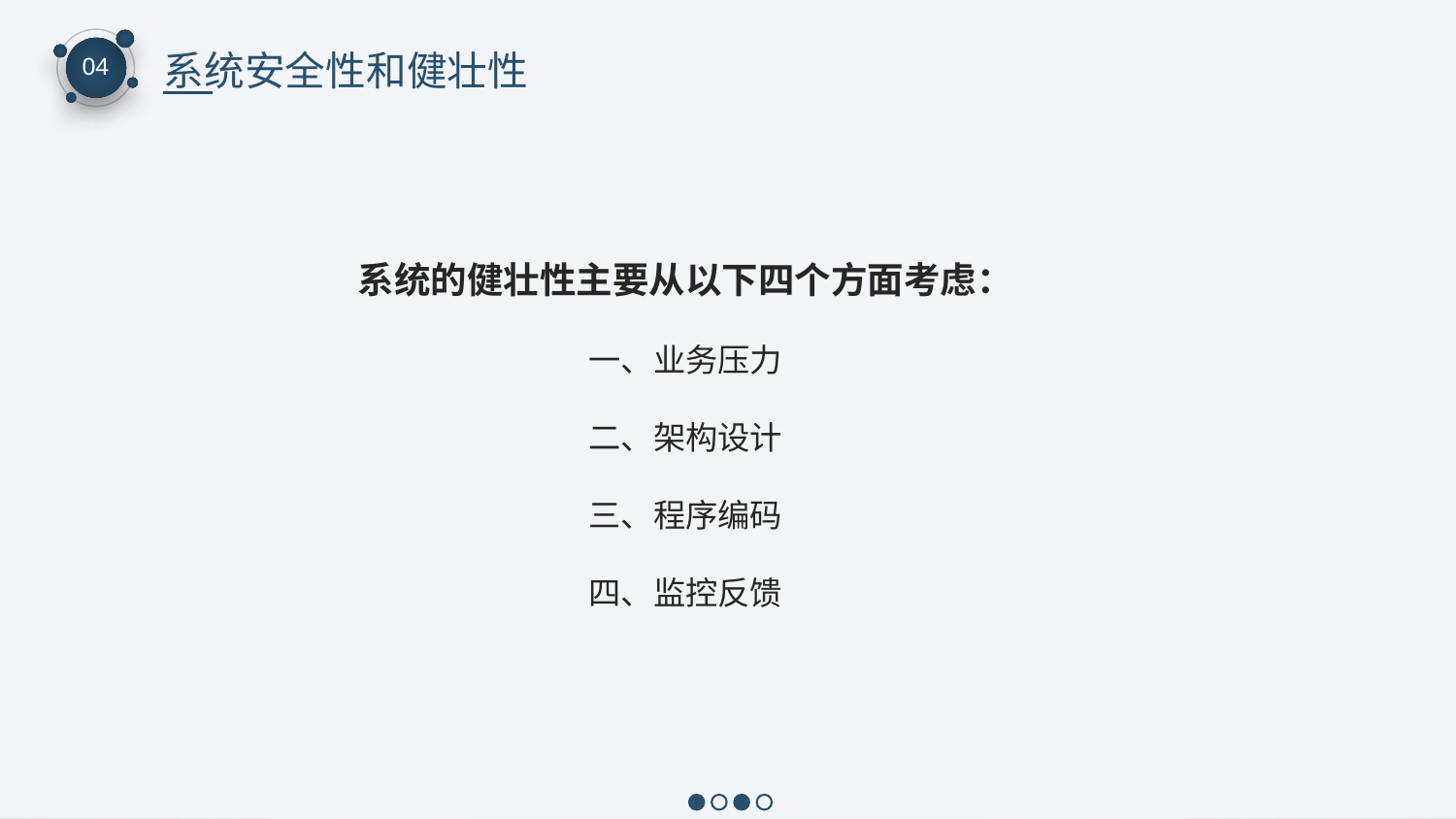

系统安全性和健壮性
04
系统的健壮性主要从以下四个方面考虑：
一、业务压力
二、架构设计
三、程序编码
四、监控反馈